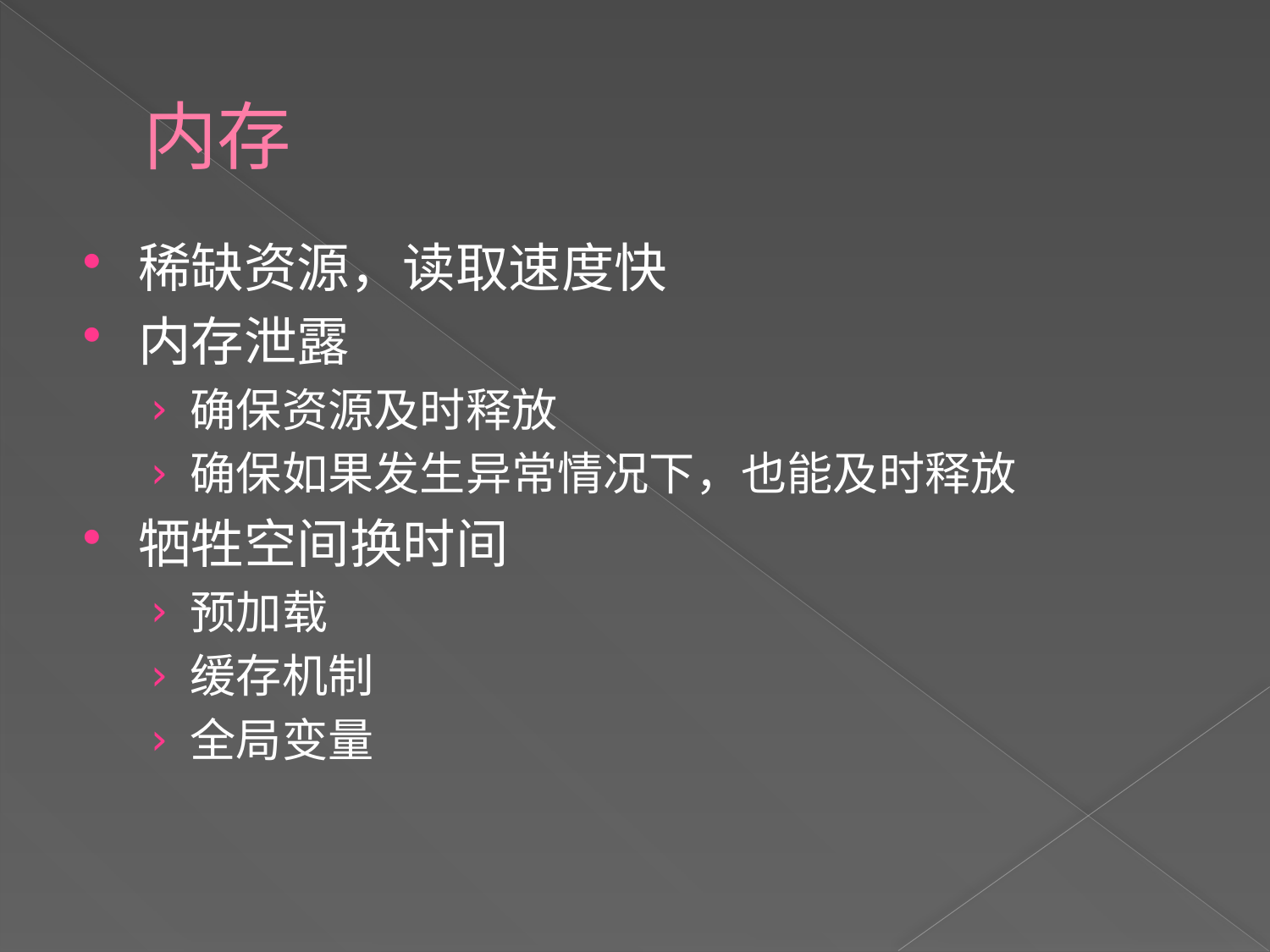

# 内存
稀缺资源，读取速度快
内存泄露
确保资源及时释放
确保如果发生异常情况下，也能及时释放
牺牲空间换时间
预加载
缓存机制
全局变量